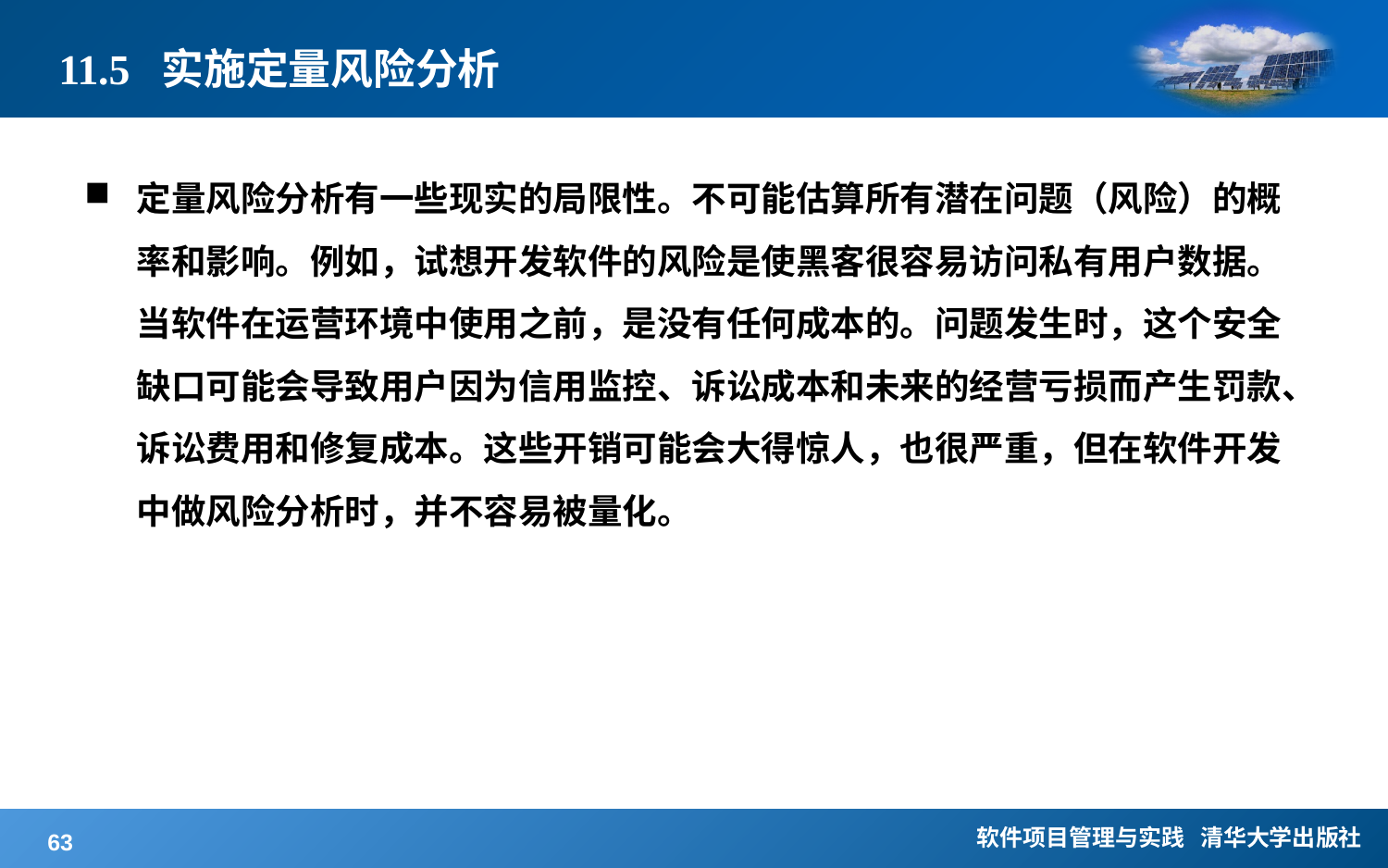

# 11.5  实施定量风险分析
定量风险分析有一些现实的局限性。不可能估算所有潜在问题（风险）的概率和影响。例如，试想开发软件的风险是使黑客很容易访问私有用户数据。当软件在运营环境中使用之前，是没有任何成本的。问题发生时，这个安全缺口可能会导致用户因为信用监控、诉讼成本和未来的经营亏损而产生罚款、诉讼费用和修复成本。这些开销可能会大得惊人，也很严重，但在软件开发中做风险分析时，并不容易被量化。